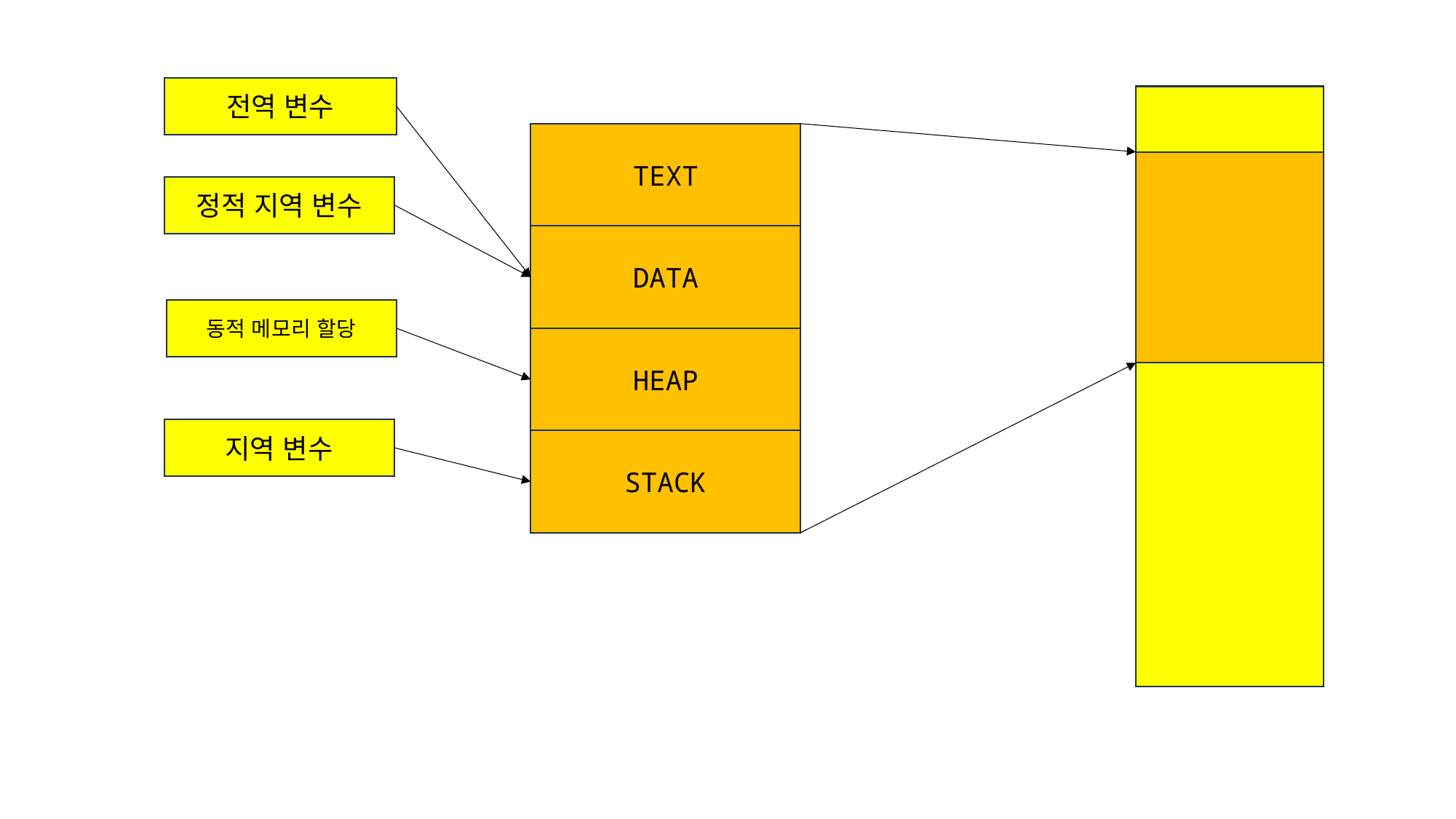

전역 변수

TEXT

정적 지역 변수
DATA
동적 메모리 할당
HEAP
지역 변수
STACK